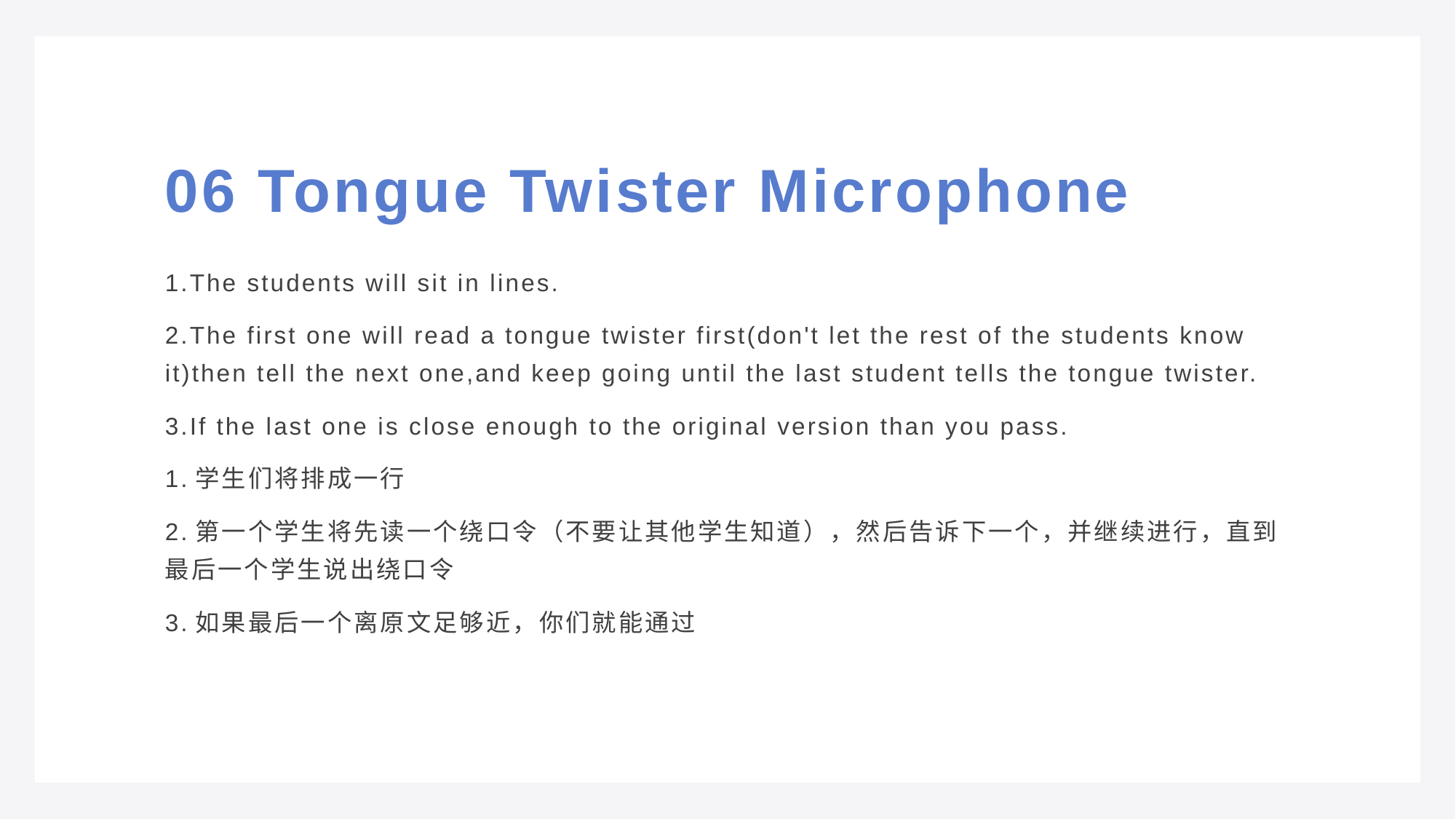

# 06 Tongue Twister Microphone
1.The students will sit in lines.
2.The first one will read a tongue twister first(don't let the rest of the students know it)then tell the next one,and keep going until the last student tells the tongue twister.
3.If the last one is close enough to the original version than you pass.
1.学生们将排成一行
2.第一个学生将先读一个绕口令（不要让其他学生知道），然后告诉下一个，并继续进行，直到最后一个学生说出绕口令
3.如果最后一个离原文足够近，你们就能通过